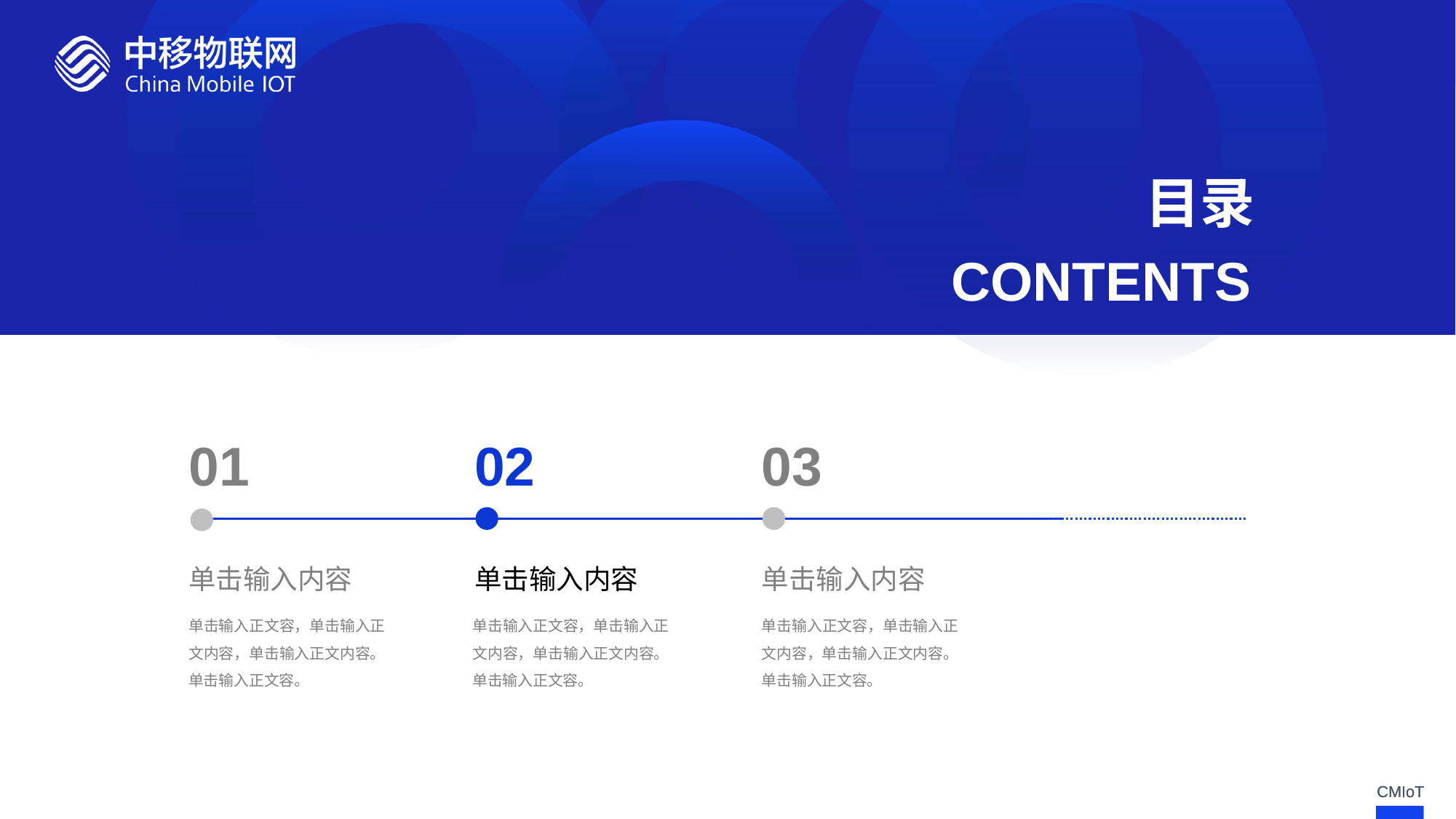

目录
CONTENTS
01

单击输入内容
02

单击输入内容
03

单击输入内容

单击输入正文容，单击输入正文内容，单击输入正文内容。单击输入正文容。
单击输入正文容，单击输入正文内容，单击输入正文内容。单击输入正文容。
单击输入正文容，单击输入正文内容，单击输入正文内容。单击输入正文容。